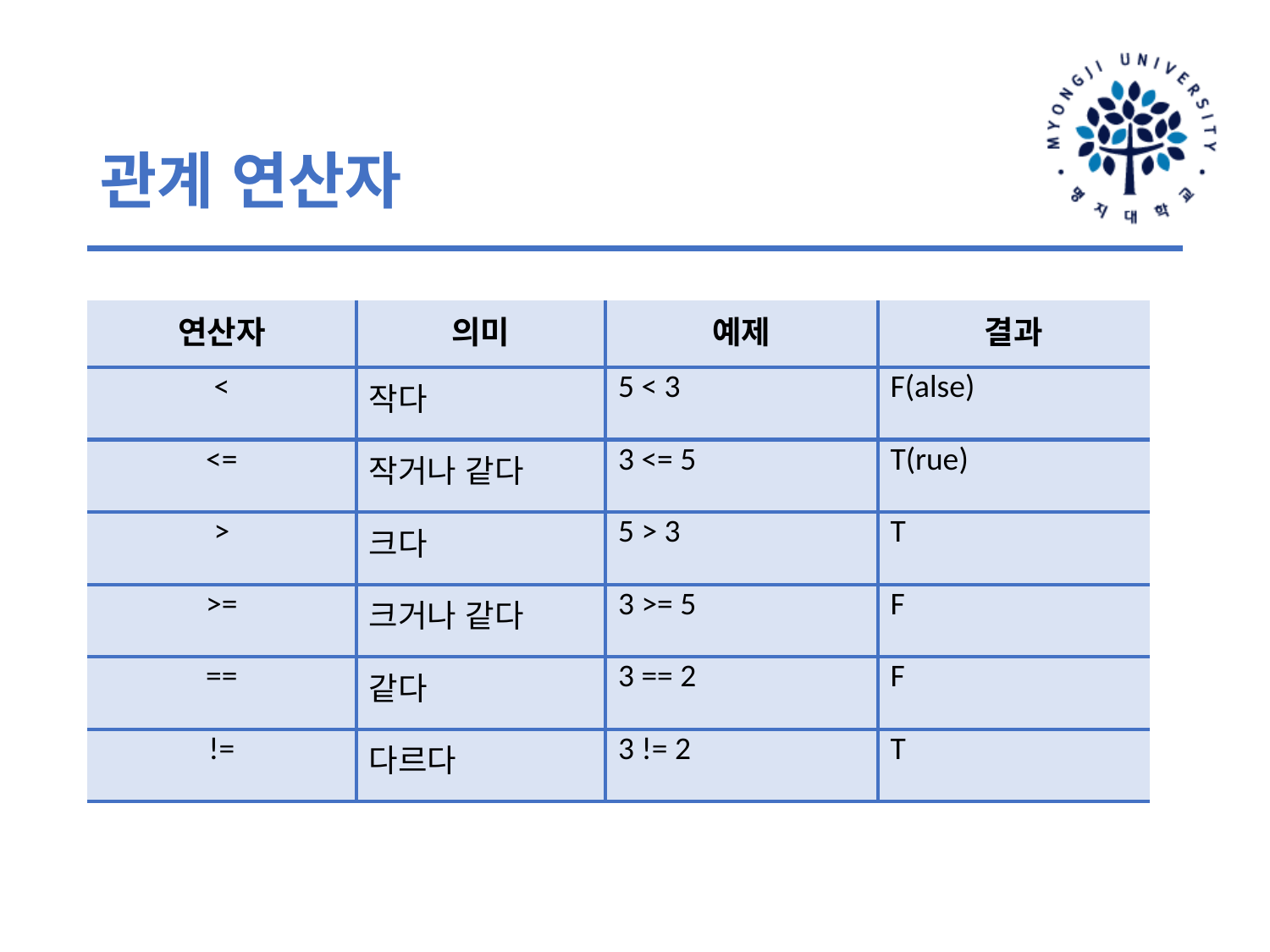

# 관계 연산자
| 연산자 | 의미 | 예제 | 결과 |
| --- | --- | --- | --- |
| < | 작다 | 5 < 3 | F(alse) |
| <= | 작거나 같다 | 3 <= 5 | T(rue) |
| > | 크다 | 5 > 3 | T |
| >= | 크거나 같다 | 3 >= 5 | F |
| == | 같다 | 3 == 2 | F |
| != | 다르다 | 3 != 2 | T |